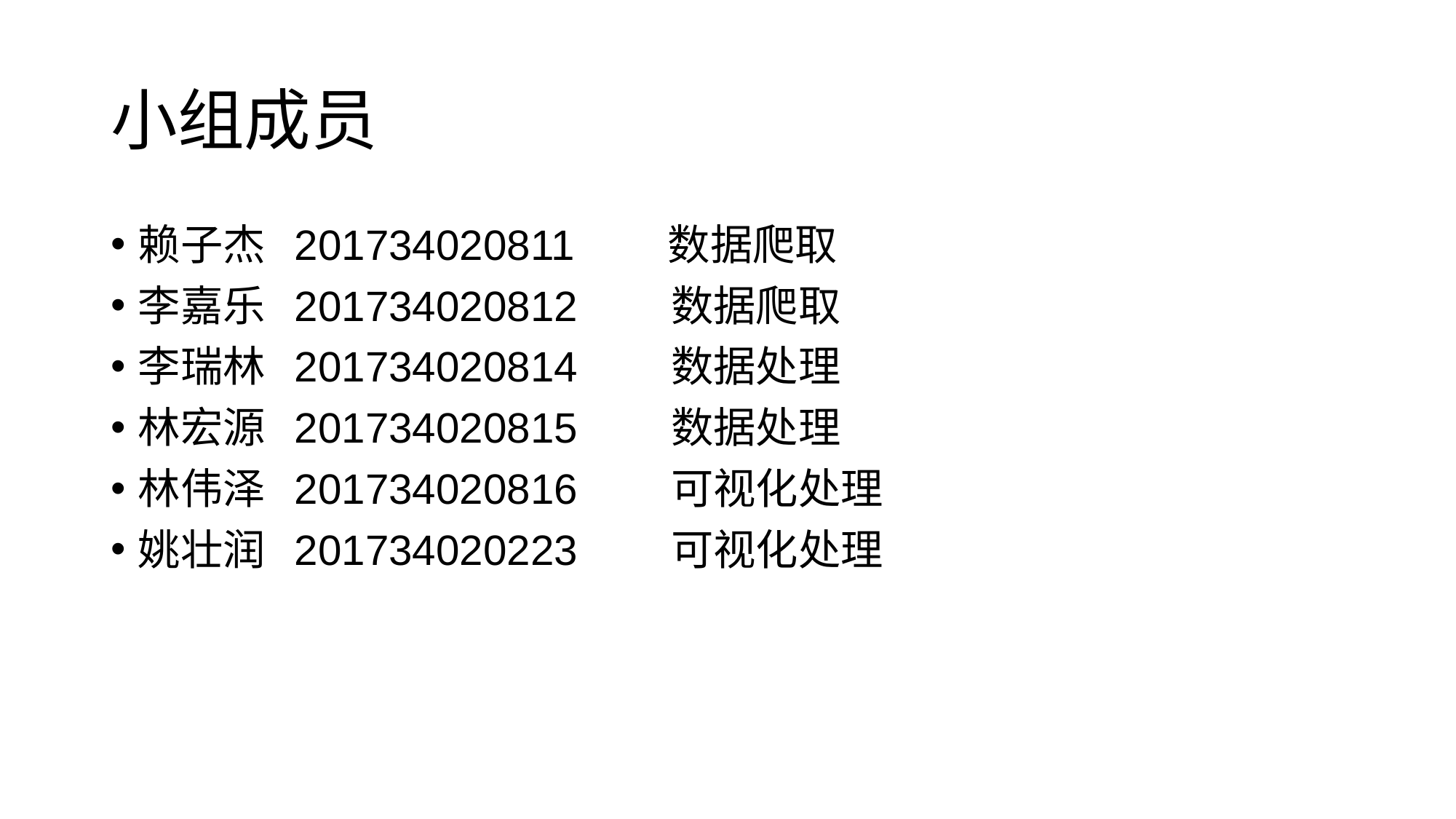

# 小组成员
赖子杰  201734020811       数据爬取
李嘉乐  201734020812       数据爬取
李瑞林  201734020814       数据处理
林宏源  201734020815       数据处理
林伟泽  201734020816       可视化处理
姚壮润  201734020223       可视化处理